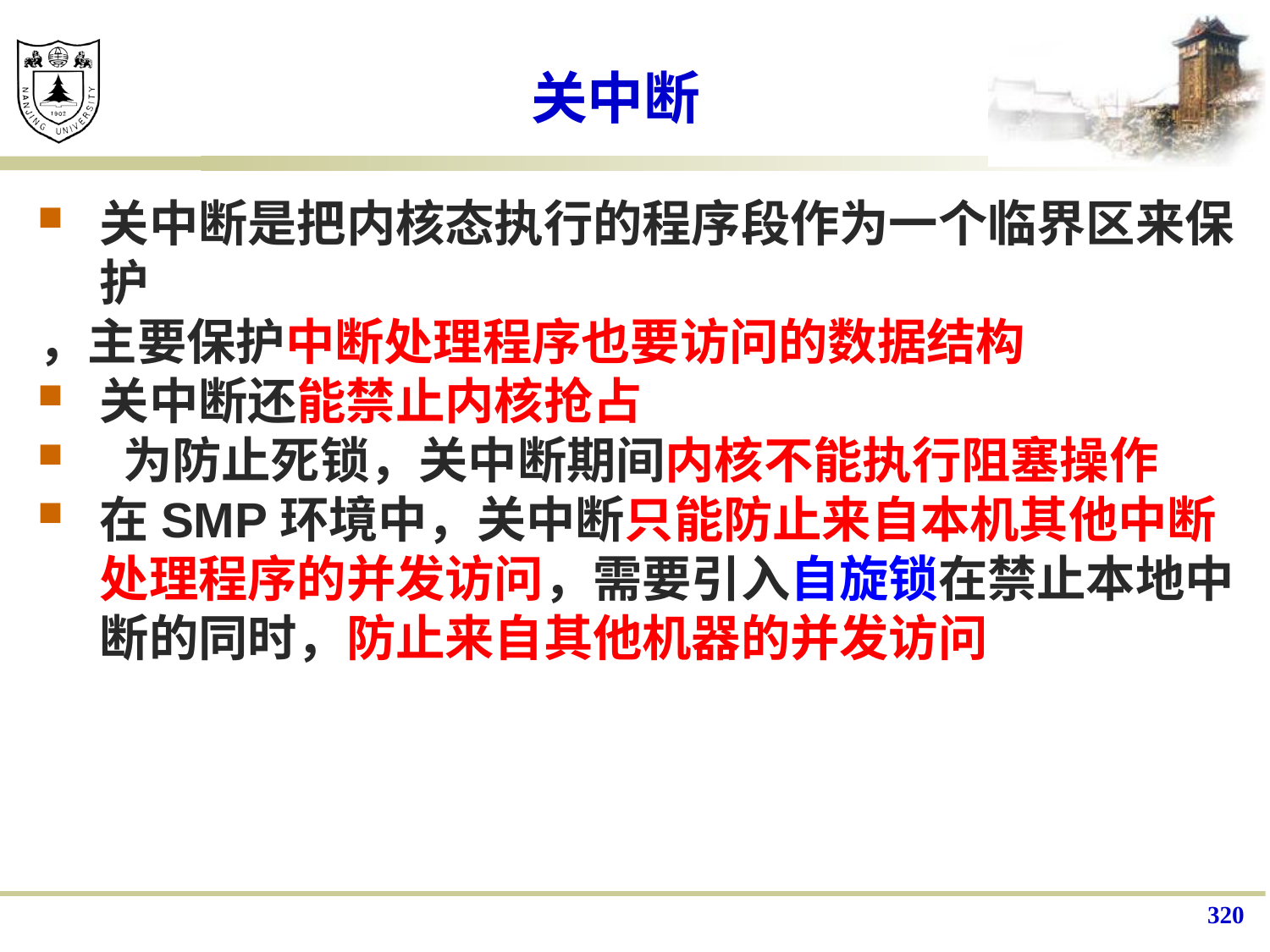

# 关中断
关中断是把内核态执行的程序段作为一个临界区来保护
，主要保护中断处理程序也要访问的数据结构
关中断还能禁止内核抢占
 为防止死锁，关中断期间内核不能执行阻塞操作
在SMP环境中，关中断只能防止来自本机其他中断处理程序的并发访问，需要引入自旋锁在禁止本地中断的同时，防止来自其他机器的并发访问

320